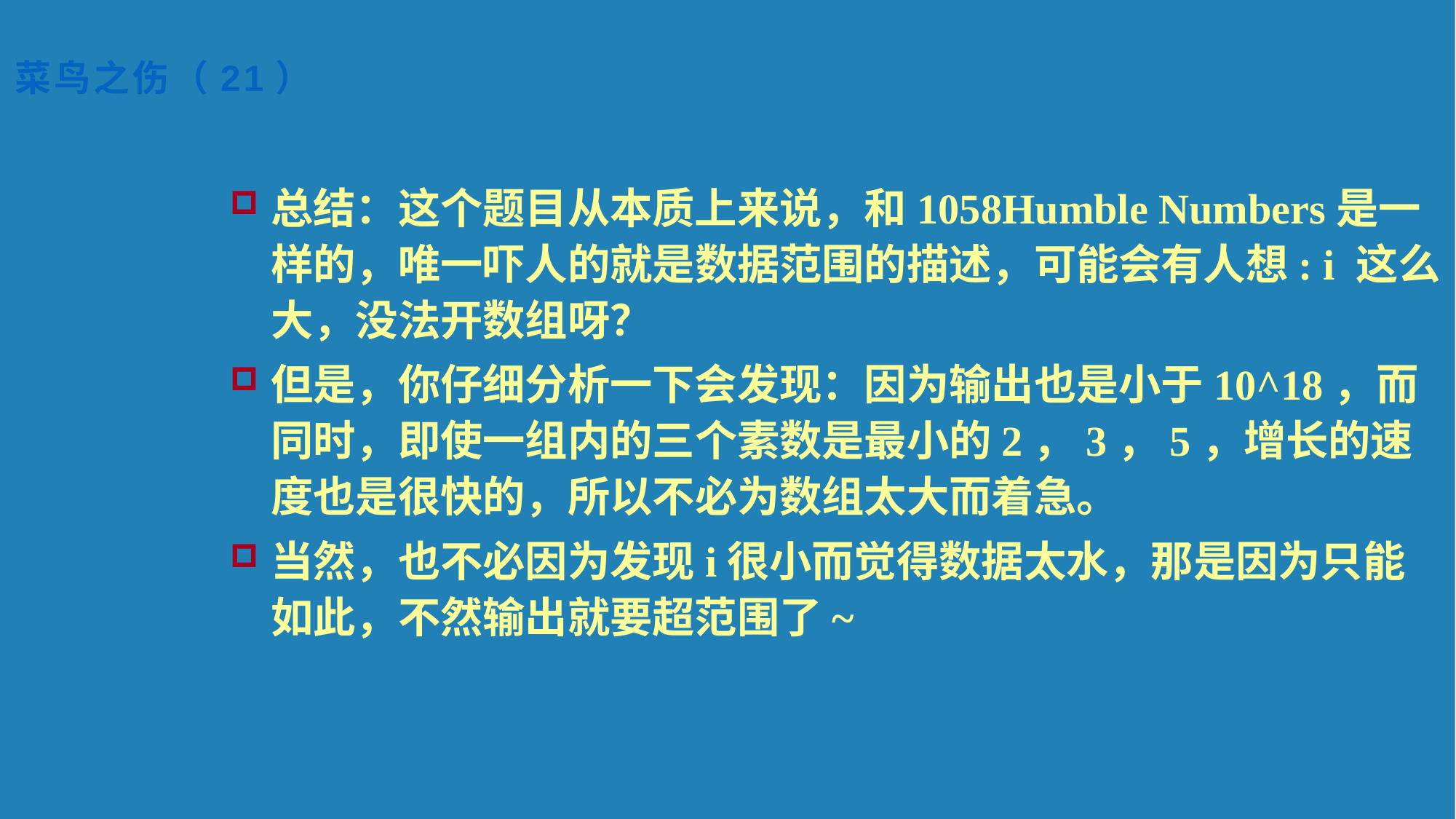

菜鸟之伤（21）
总结：这个题目从本质上来说，和1058Humble Numbers是一样的，唯一吓人的就是数据范围的描述，可能会有人想: i 这么大，没法开数组呀？
但是，你仔细分析一下会发现：因为输出也是小于10^18，而同时，即使一组内的三个素数是最小的2，3，5，增长的速度也是很快的，所以不必为数组太大而着急。
当然，也不必因为发现i很小而觉得数据太水，那是因为只能如此，不然输出就要超范围了~

135